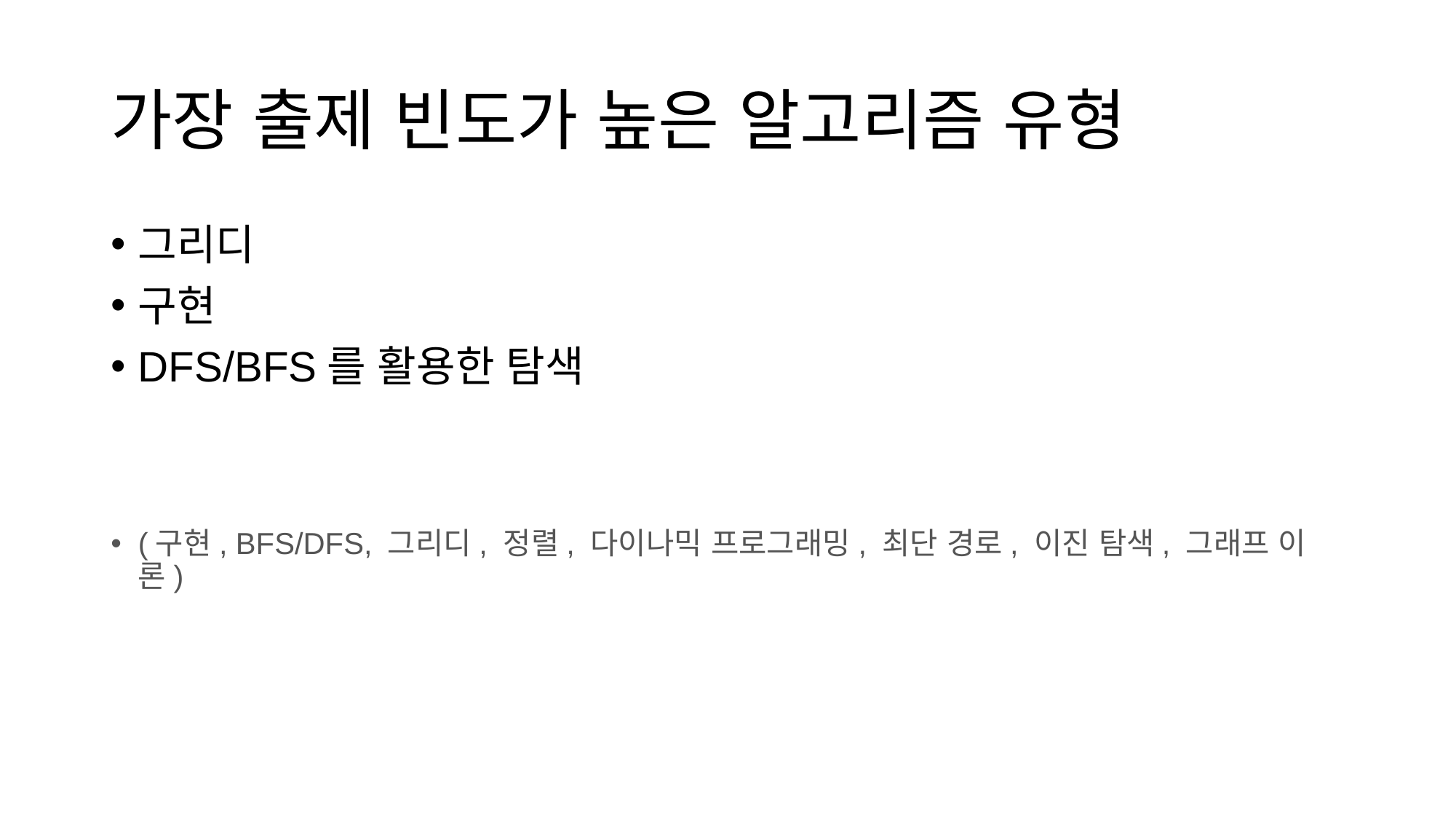

# 가장 출제 빈도가 높은 알고리즘 유형
그리디
구현
DFS/BFS를 활용한 탐색

(구현, BFS/DFS, 그리디, 정렬, 다이나믹 프로그래밍, 최단 경로, 이진 탐색, 그래프 이론)